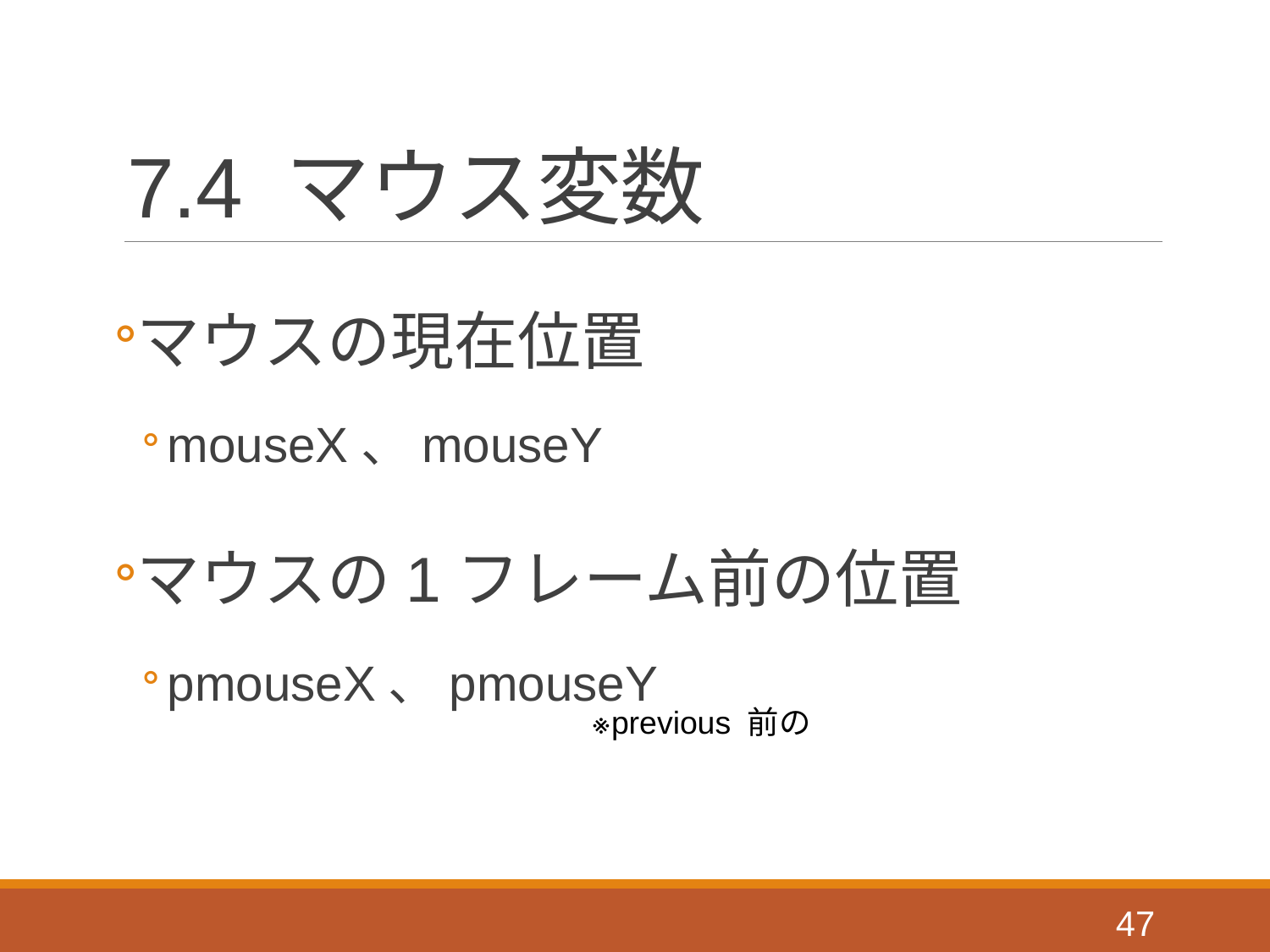

# 7.4 マウス変数
マウスの現在位置
mouseX、mouseY
マウスの1フレーム前の位置
pmouseX、pmouseY
※previous 前の
47